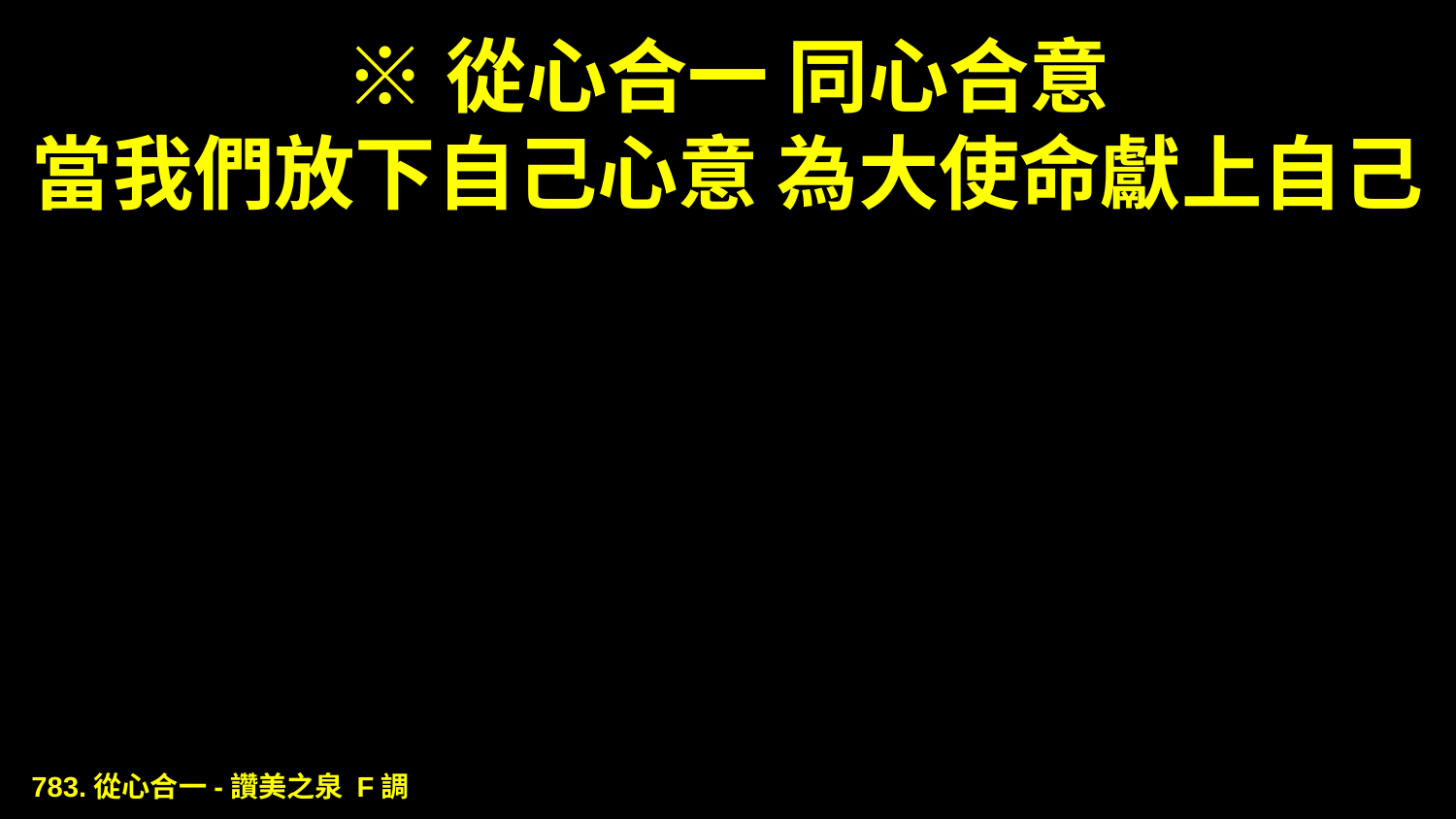

# ※從心合一 同心合意 當我們放下自己心意 為大使命獻上自己
783.從心合一-讚美之泉 F調